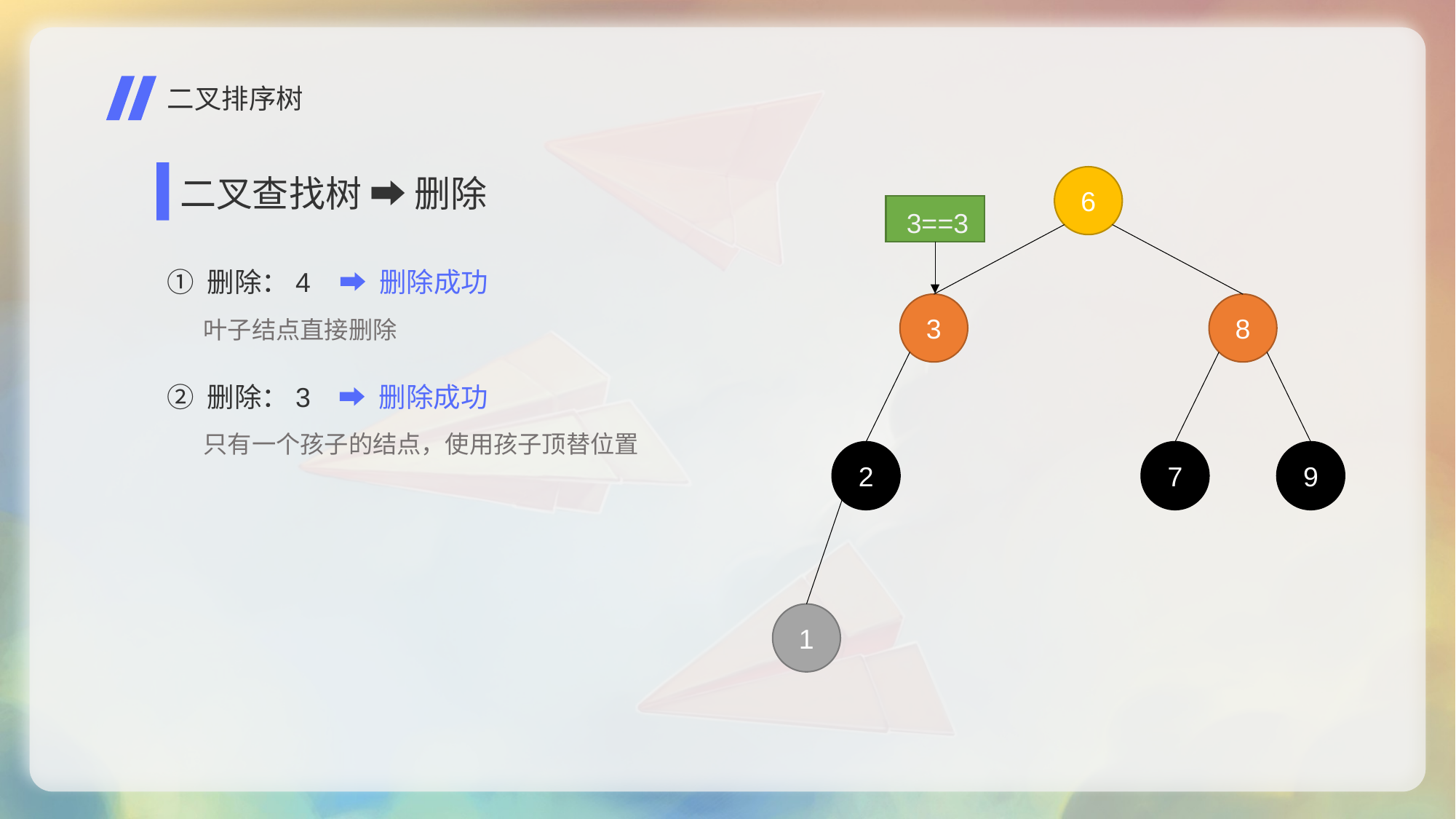

二叉排序树

二叉查找树 ➡ 删除
6
8
9
7

3==3
① 删除：4
➡ 删除成功
3
叶子结点直接删除
② 删除：3
➡ 删除成功
只有一个孩子的结点，使用孩子顶替位置
2
1